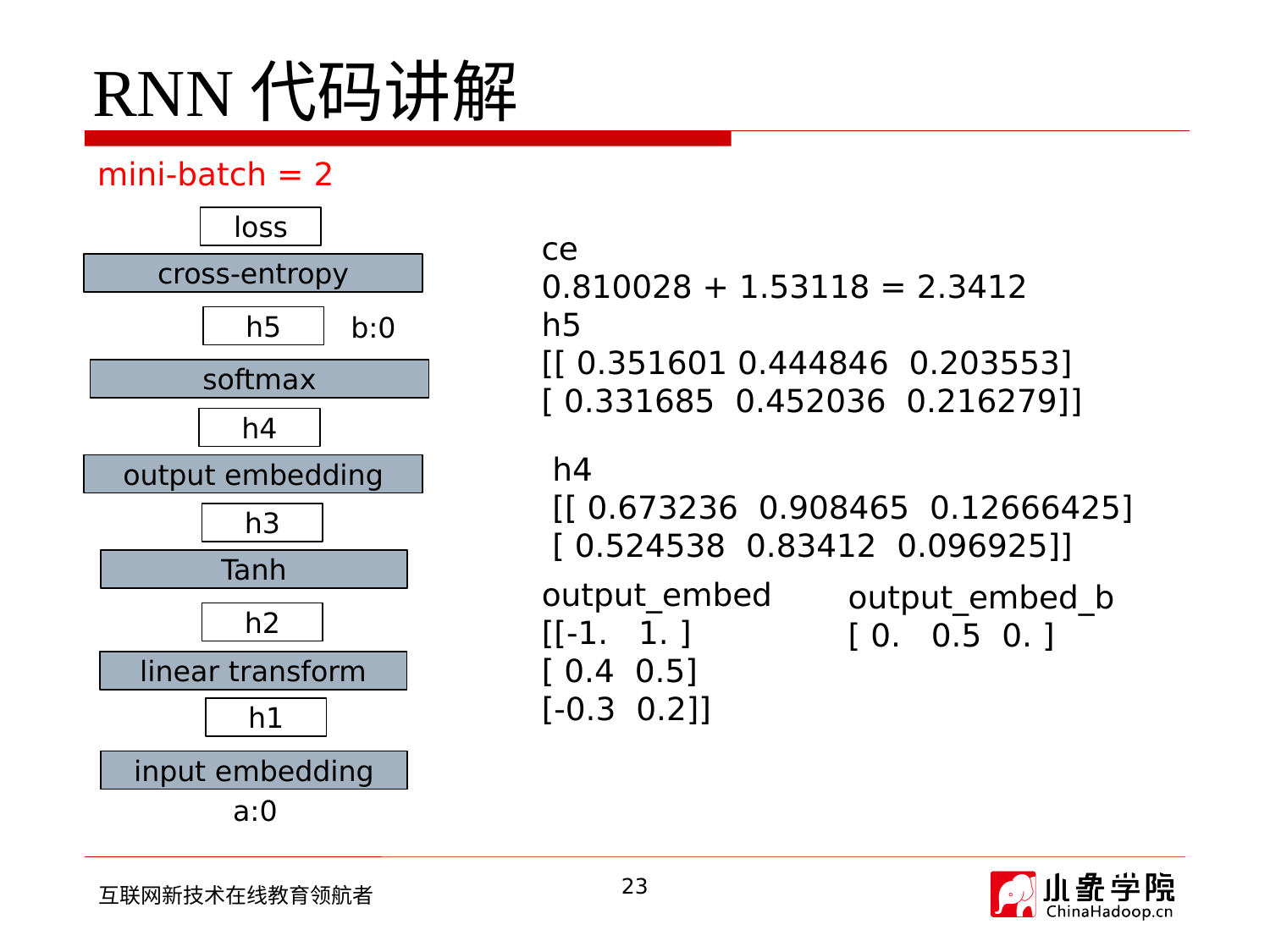

# RNN代码讲解
mini-batch = 2
loss
ce
0.810028 + 1.53118 = 2.3412
h5
[[ 0.351601 0.444846  0.203553]
[ 0.331685  0.452036  0.216279]]
cross-entropy
b:0
h5
softmax
h4
h4
[[ 0.673236  0.908465  0.12666425]
[ 0.524538  0.83412  0.096925]]
output embedding
h3
Tanh
output_embed
[[-1.   1. ]
[ 0.4  0.5]
[-0.3  0.2]]
output_embed_b
[ 0.   0.5  0. ]
h2
linear transform
h1
input embedding
a:0
23